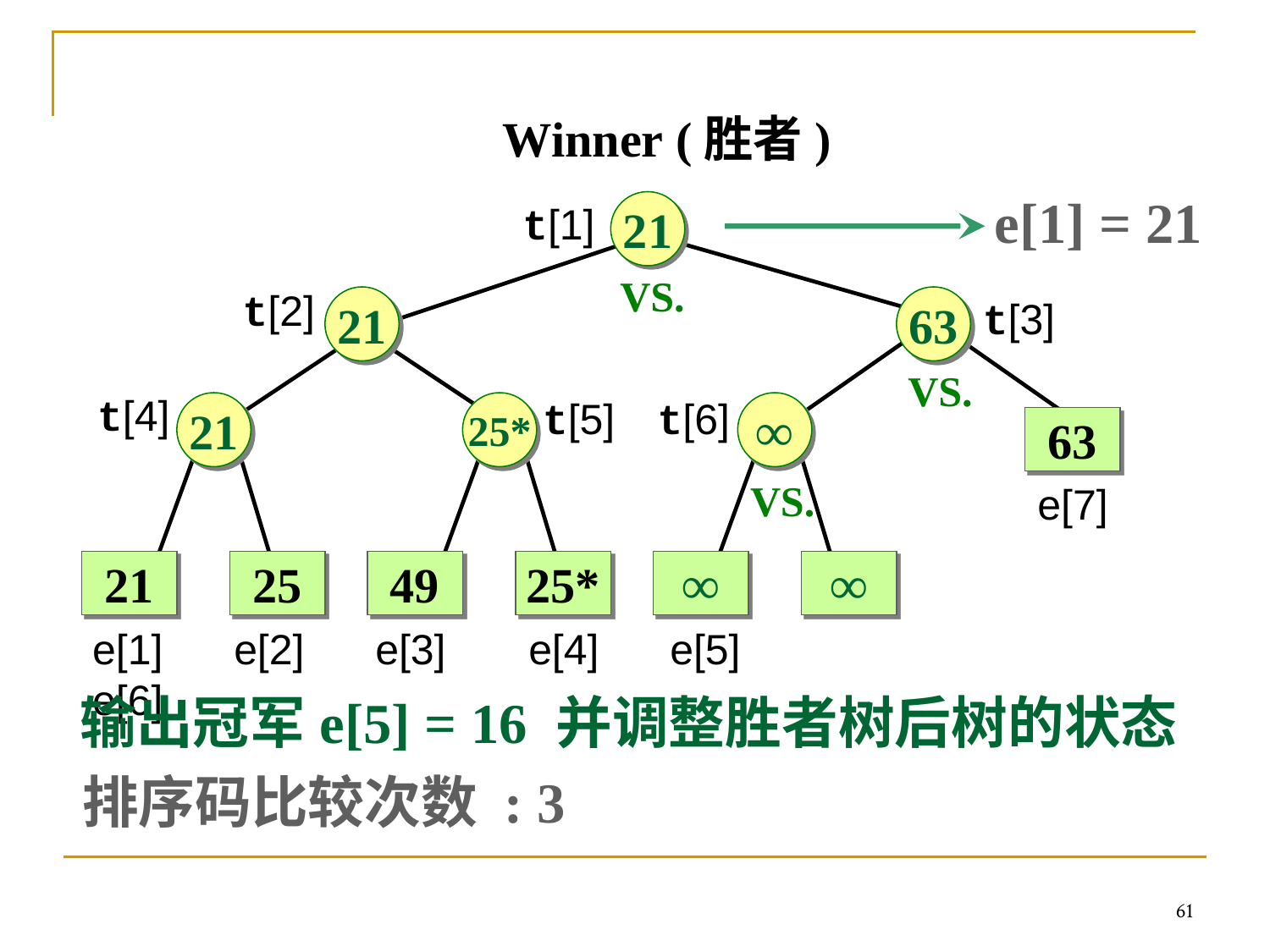

Winner (胜者)
e[1] = 21
t[1]
21

t[2]
t[3]
21
63

t[4]
t[5]
t[6]
21
25*
∞
63

e[7]
21
25
49
25*
∞
∞
e[1]      e[2]      e[3]       e[4]      e[5]      e[6]

VS.
VS.
VS.
输出冠军e[5] = 16 并调整胜者树后树的状态
排序码比较次数 : 3
61